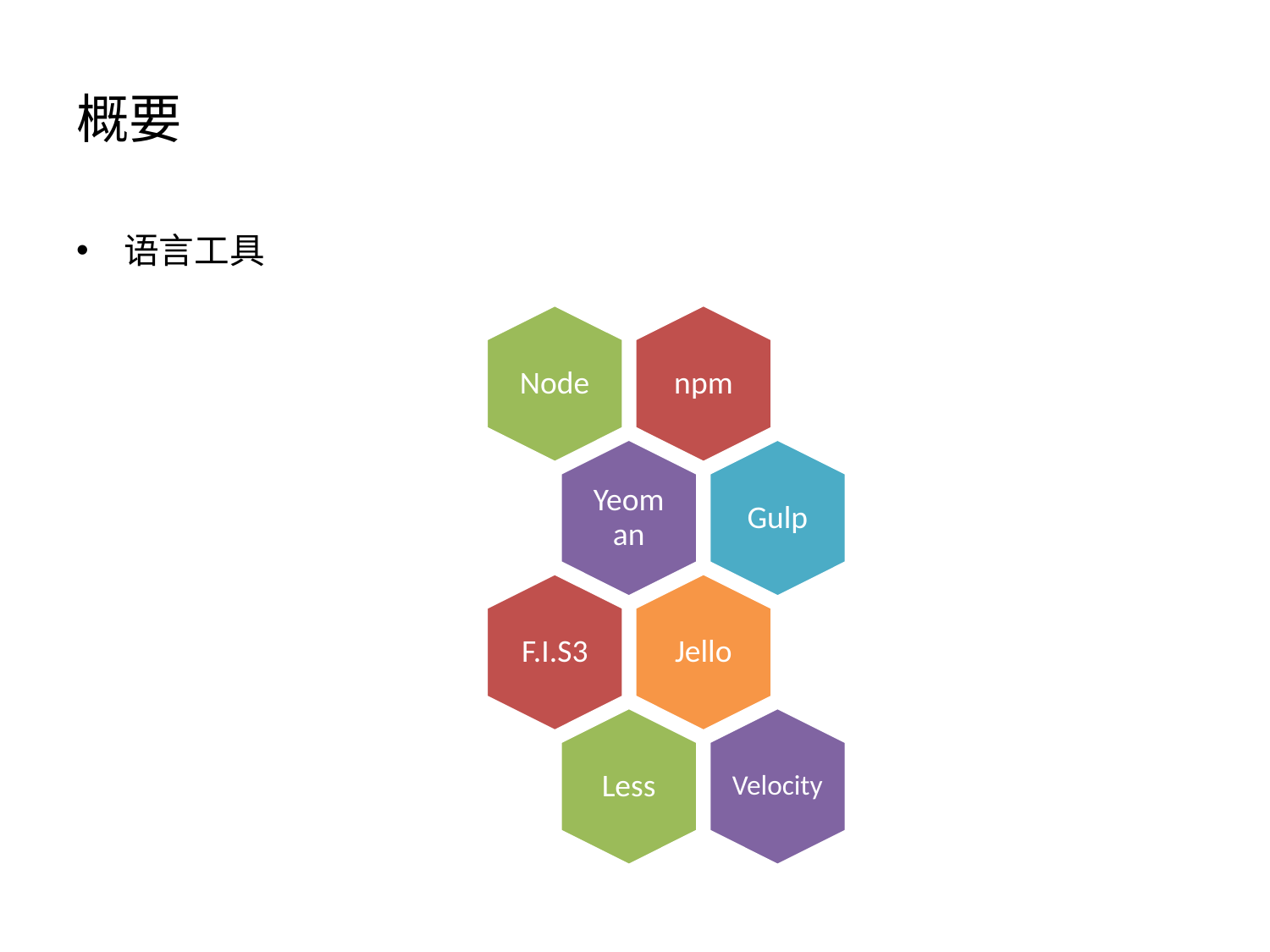

# 概要
语言工具
npm
Node
Yeoman
Gulp
Jello
F.I.S3
Less
Velocity